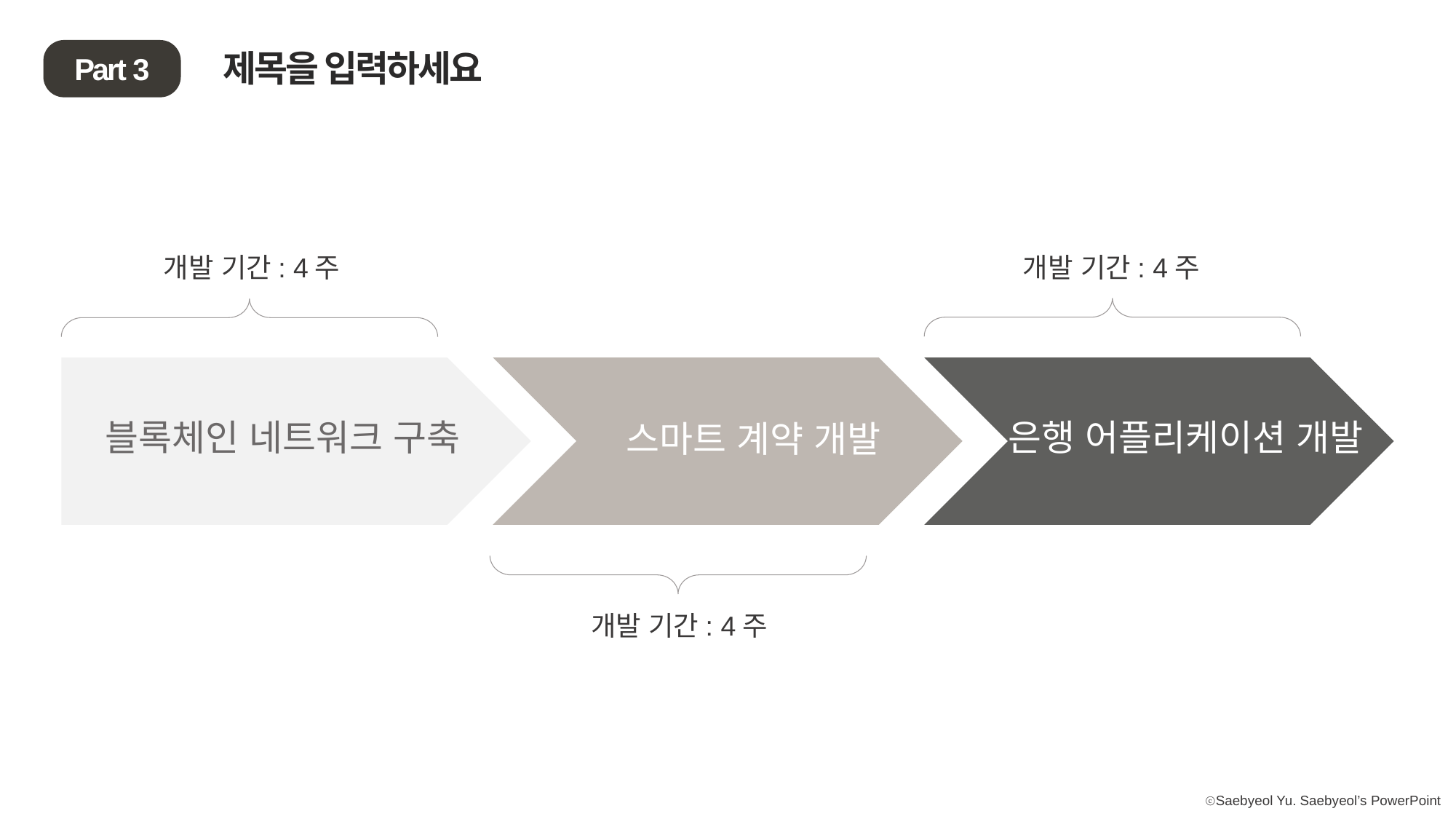

제목을 입력하세요
Part 3

개발 기간: 4주
개발 기간: 4주

블록체인 네트워크 구축
은행 어플리케이션 개발
스마트 계약 개발
개발 기간: 4주